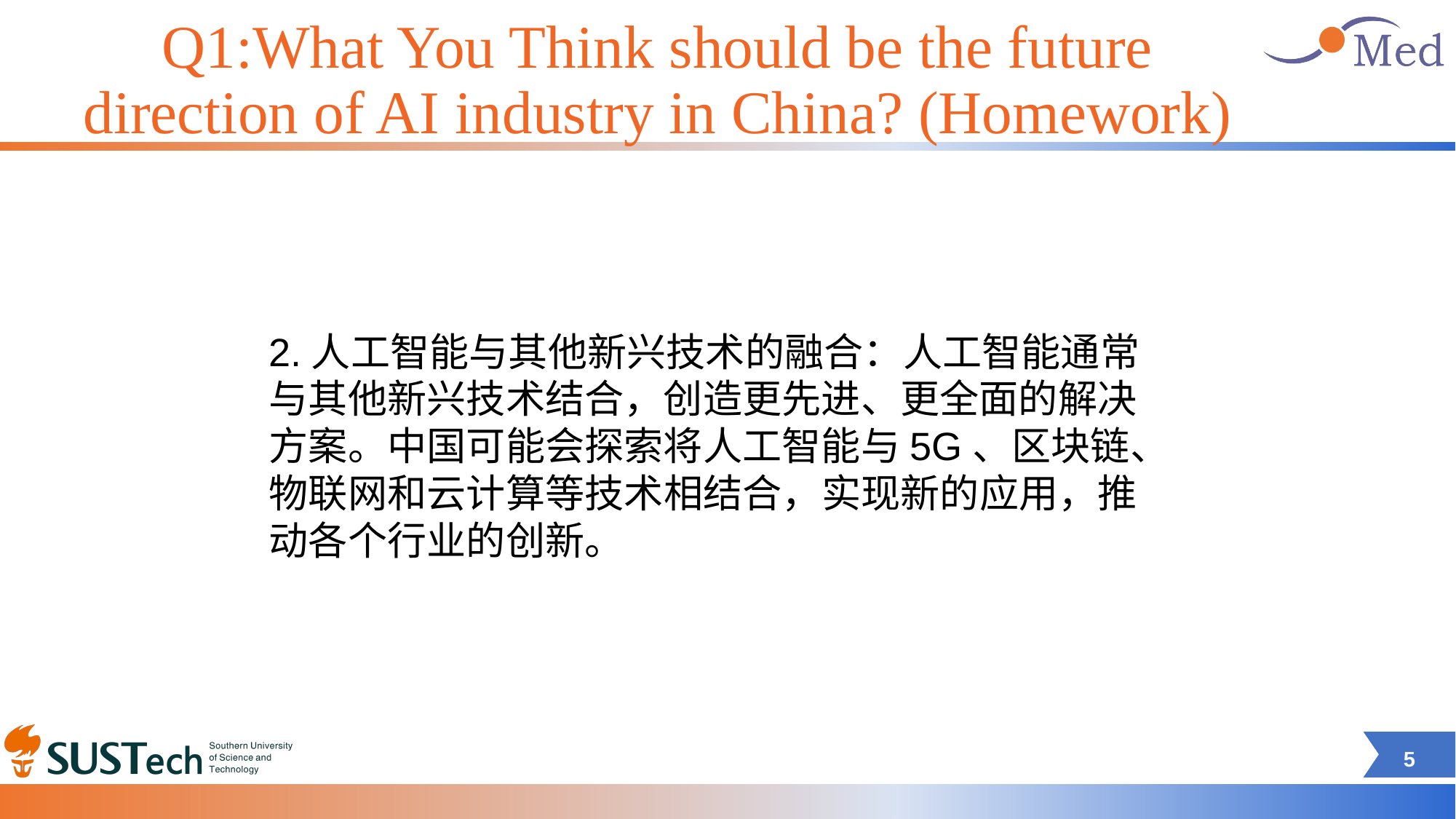

Q1:What You Think should be the future direction of AI industry in China? (Homework)
2.人工智能与其他新兴技术的融合：人工智能通常与其他新兴技术结合，创造更先进、更全面的解决方案。中国可能会探索将人工智能与5G、区块链、物联网和云计算等技术相结合，实现新的应用，推动各个行业的创新。